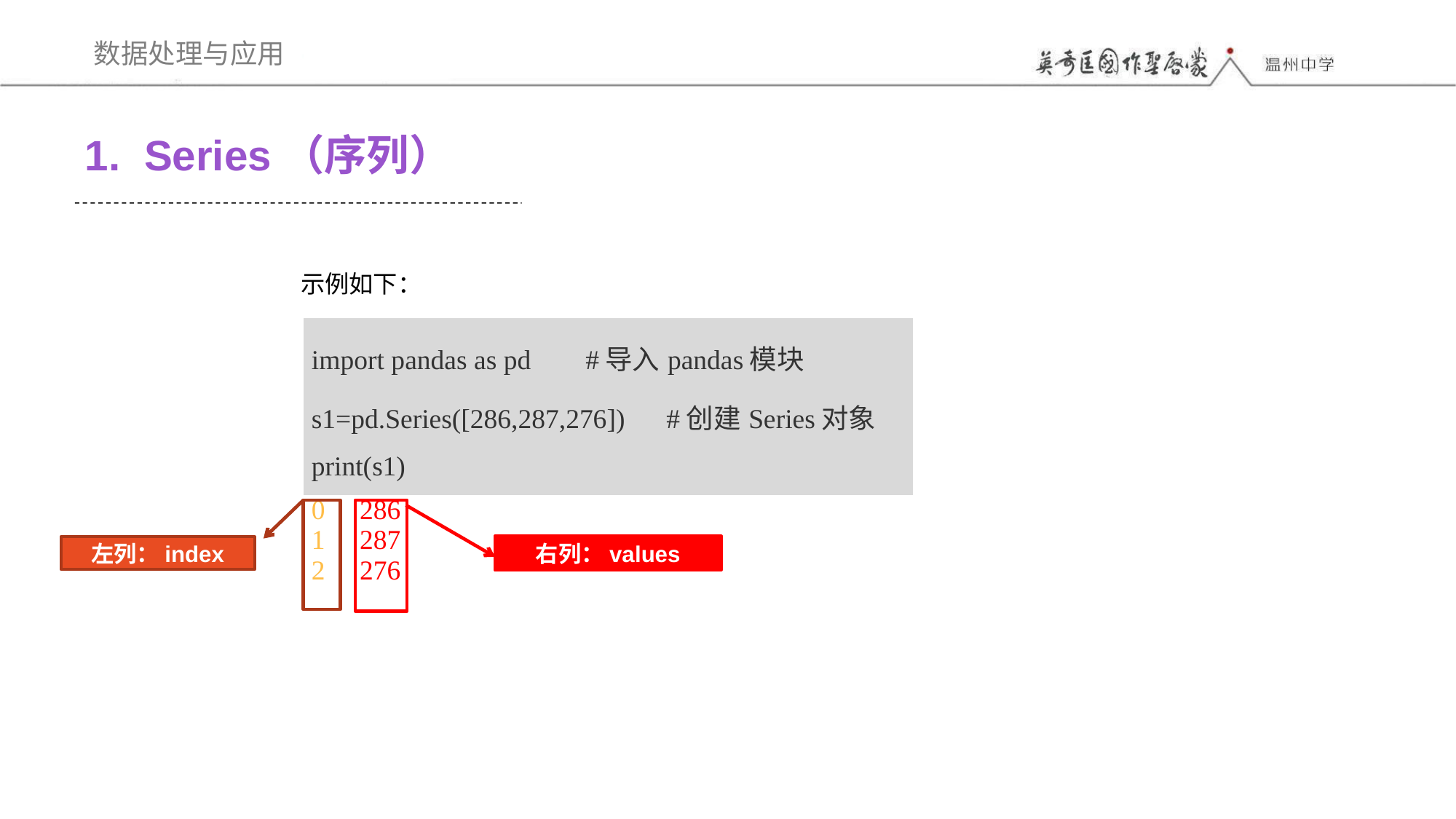

# 1.  Series（序列）
示例如下：
| import pandas as pd 　 #导入pandas模块 s1=pd.Series([286,287,276])　#创建Series对象 print(s1) |
| --- |
| 0 286 1 287 2 276 |

右列：values
左列：index